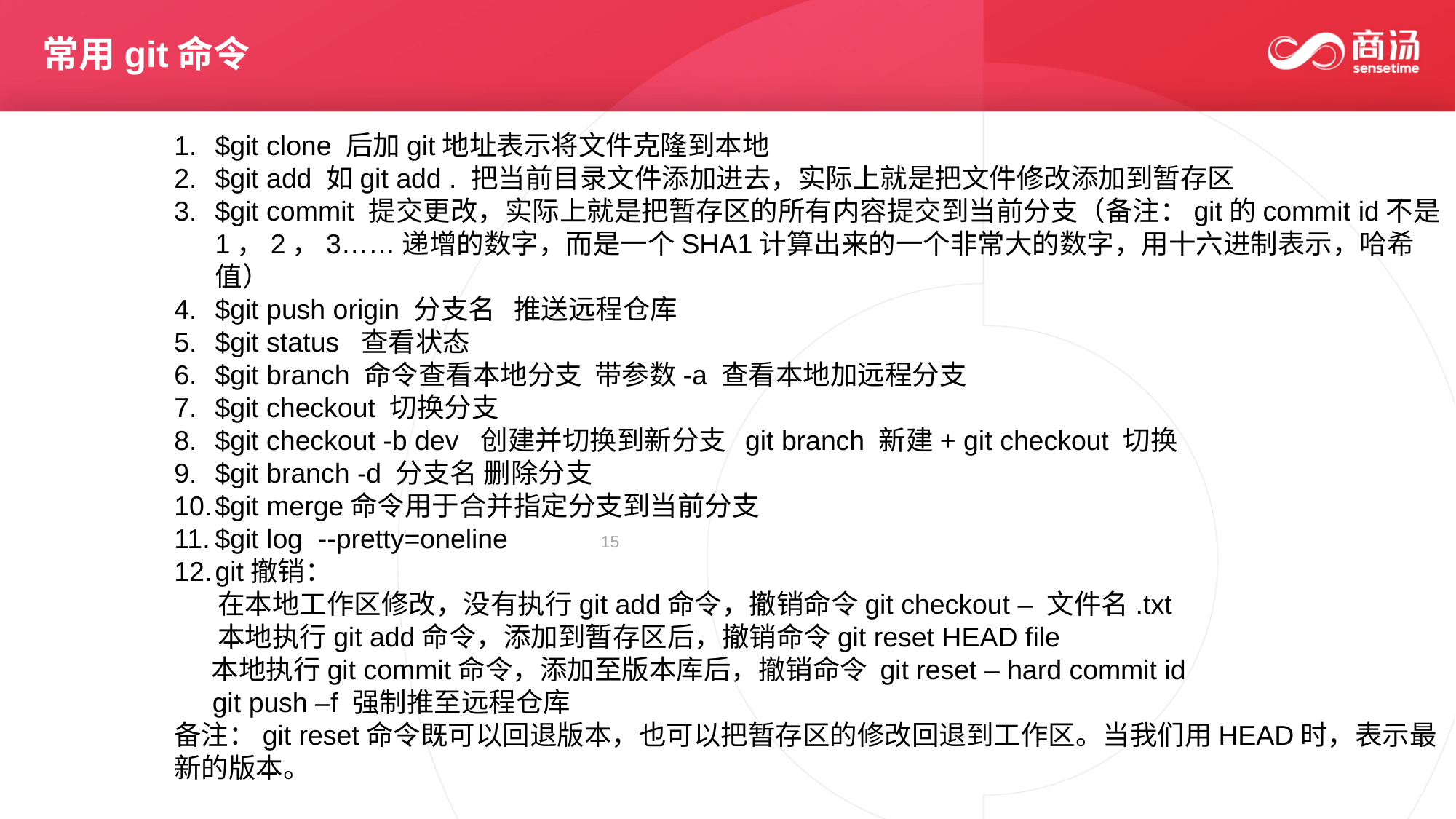

常用git命令
$git clone 后加git地址表示将文件克隆到本地
$git add 如git add . 把当前目录文件添加进去，实际上就是把文件修改添加到暂存区
$git commit 提交更改，实际上就是把暂存区的所有内容提交到当前分支（备注：git的commit id不是1，2，3……递增的数字，而是一个SHA1计算出来的一个非常大的数字，用十六进制表示，哈希值）
$git push origin 分支名   推送远程仓库
$git status  查看状态
$git branch 命令查看本地分支  带参数-a 查看本地加远程分支
$git checkout 切换分支
$git checkout -b dev  创建并切换到新分支  git branch 新建+ git checkout 切换
$git branch -d 分支名 删除分支
$git merge命令用于合并指定分支到当前分支
$git log  --pretty=oneline
git撤销：
      在本地工作区修改，没有执行git add命令，撤销命令git checkout – 文件名.txt
      本地执行git add命令，添加到暂存区后，撤销命令git reset HEAD file
     本地执行git commit命令，添加至版本库后，撤销命令 git reset – hard commit id
     git push –f 强制推至远程仓库
备注：git reset命令既可以回退版本，也可以把暂存区的修改回退到工作区。当我们用HEAD时，表示最新的版本。

15